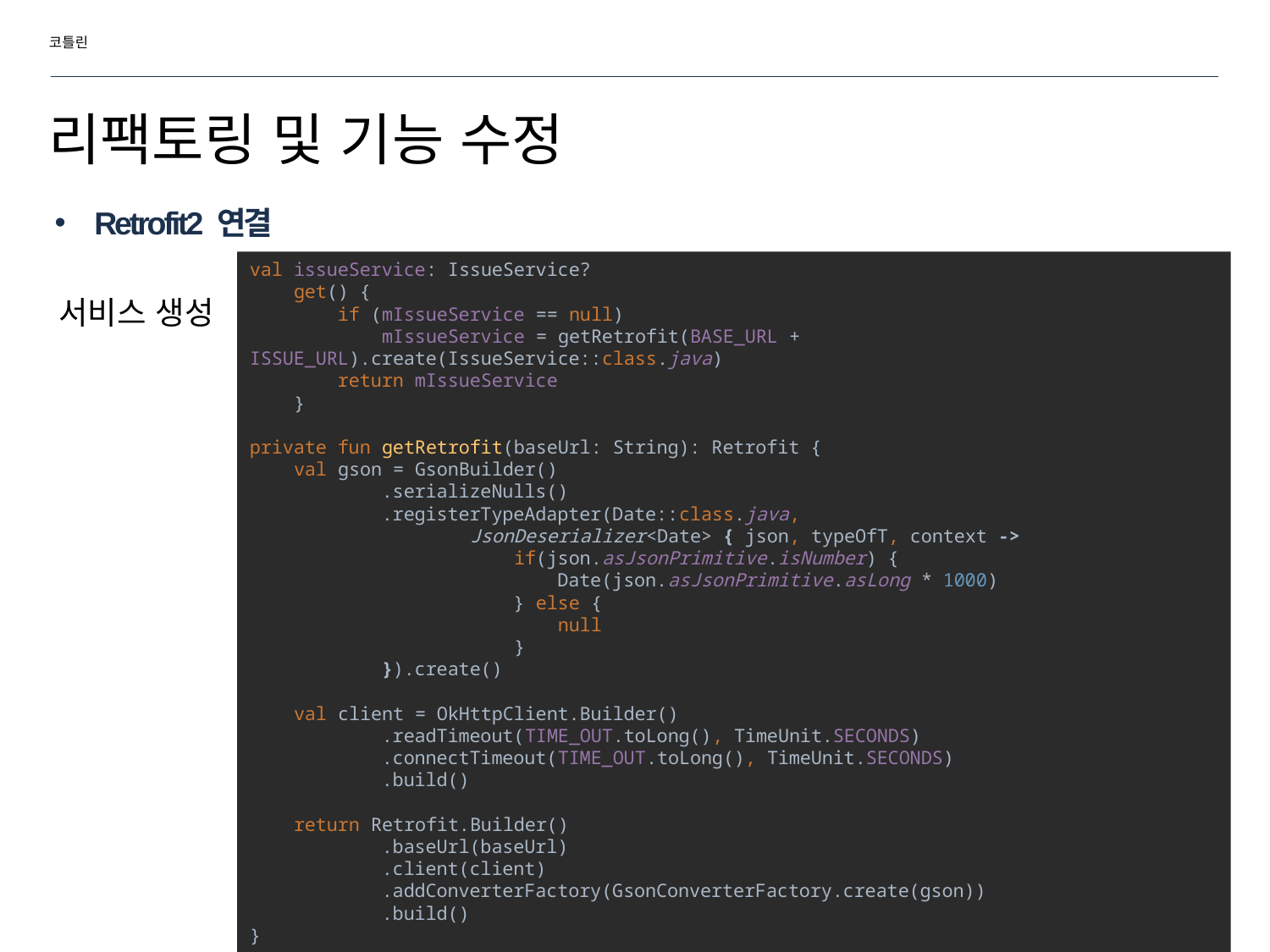

코틀린
# 리팩토링 및 기능 수정
Retrofit2 연결

val issueService: IssueService?
    get() {
        if (mIssueService == null)
            mIssueService = getRetrofit(BASE_URL + ISSUE_URL).create(IssueService::class.java)
        return mIssueService
    }
private fun getRetrofit(baseUrl: String): Retrofit {
    val gson = GsonBuilder()
            .serializeNulls()
            .registerTypeAdapter(Date::class.java,
                    JsonDeserializer<Date> { json, typeOfT, context ->
                        if(json.asJsonPrimitive.isNumber) {
                            Date(json.asJsonPrimitive.asLong * 1000)
                        } else {
                            null
                        }
            }).create()
    val client = OkHttpClient.Builder()
            .readTimeout(TIME_OUT.toLong(), TimeUnit.SECONDS)
            .connectTimeout(TIME_OUT.toLong(), TimeUnit.SECONDS)
            .build()
    return Retrofit.Builder()
            .baseUrl(baseUrl)
            .client(client)
            .addConverterFactory(GsonConverterFactory.create(gson))
            .build()
}
서비스 생성